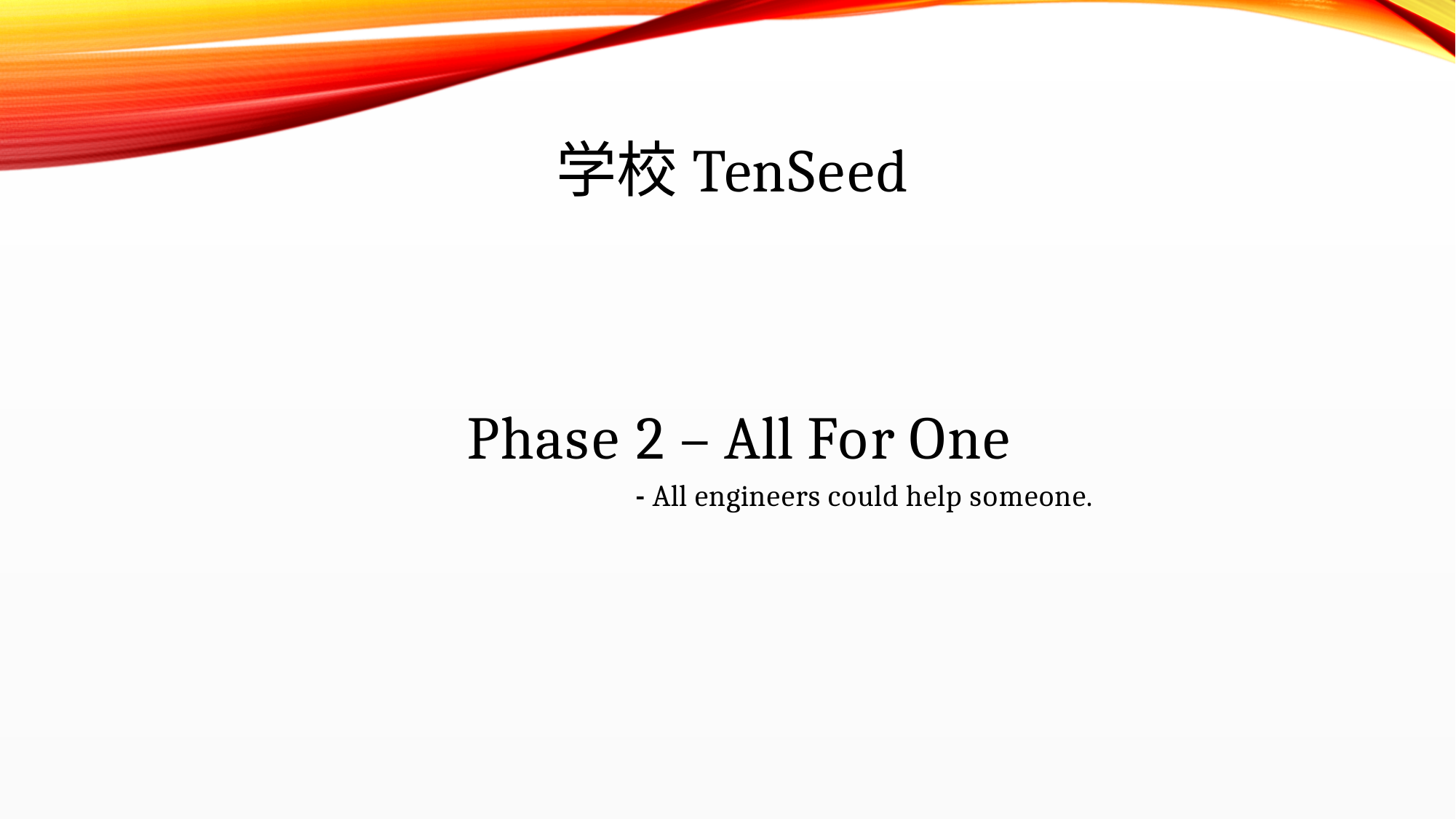

# 学校TenSeed

Phase 2 – All For One
			- All engineers could help someone.